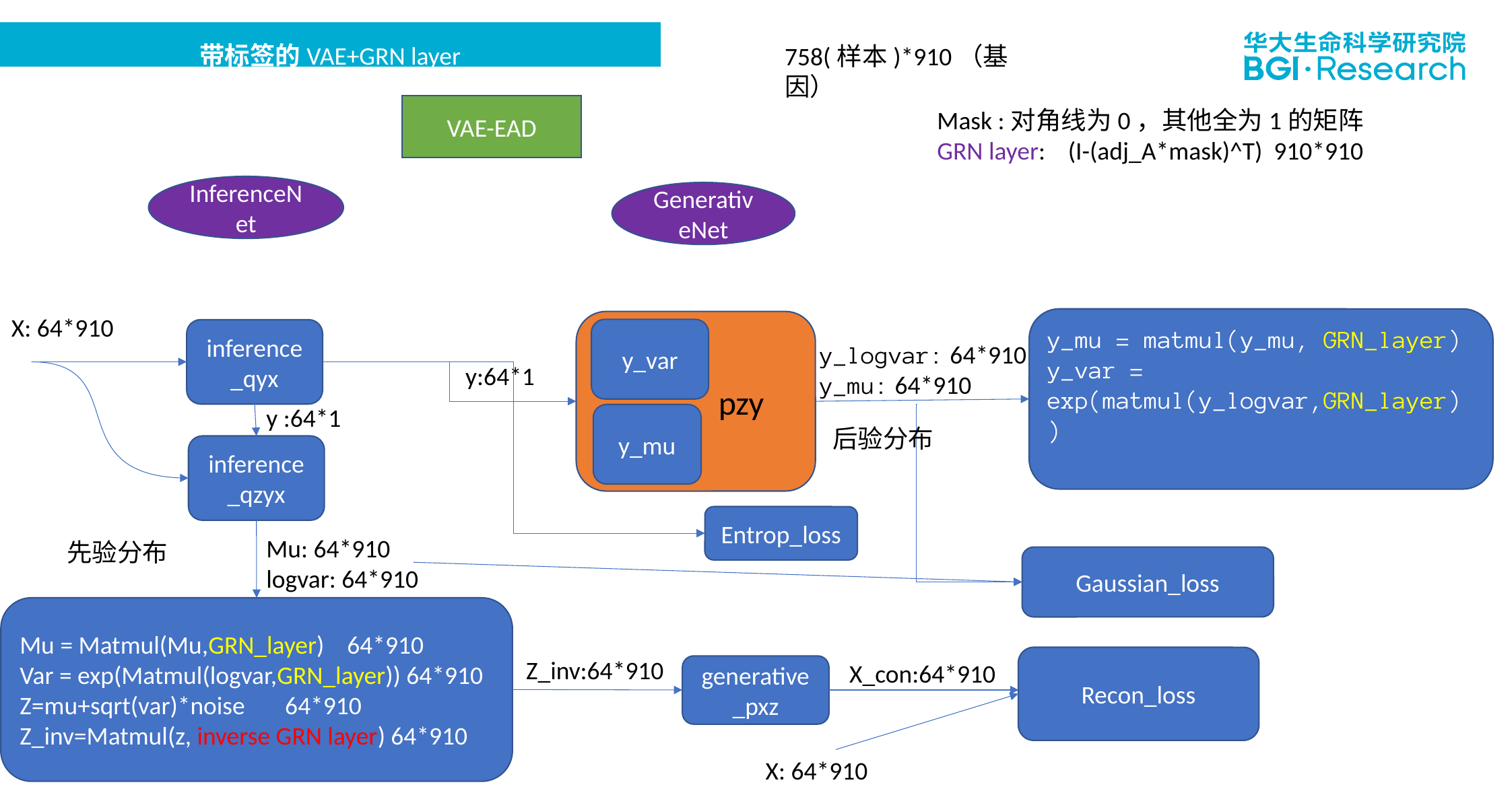

# 带标签的VAE+GRN layer
758(样本)*910（基因）
VAE-EAD
Mask :对角线为0，其他全为1的矩阵
GRN layer:    (I-(adj_A*mask)^T)  910*910

InferenceNet
GenerativeNet
X: 64*910
y_mu = matmul(y_mu, GRN_layer)
y_var = exp(matmul(y_logvar,GRN_layer))

            pzy
y_var
inference_qyx
y_logvar: 64*910
y_mu: 64*910

y:64*1
y :64*1
y_mu
后验分布
inference_qzyx
Entrop_loss
Mu: 64*910
logvar: 64*910

先验分布
Gaussian_loss
Mu = Matmul(Mu,GRN_layer)    64*910
Var = exp(Matmul(logvar,GRN_layer)) 64*910
Z=mu+sqrt(var)*noise       64*910
Z_inv=Matmul(z, inverse GRN layer) 64*910
Recon_loss
Z_inv:64*910
X_con:64*910
generative_pxz
X: 64*910